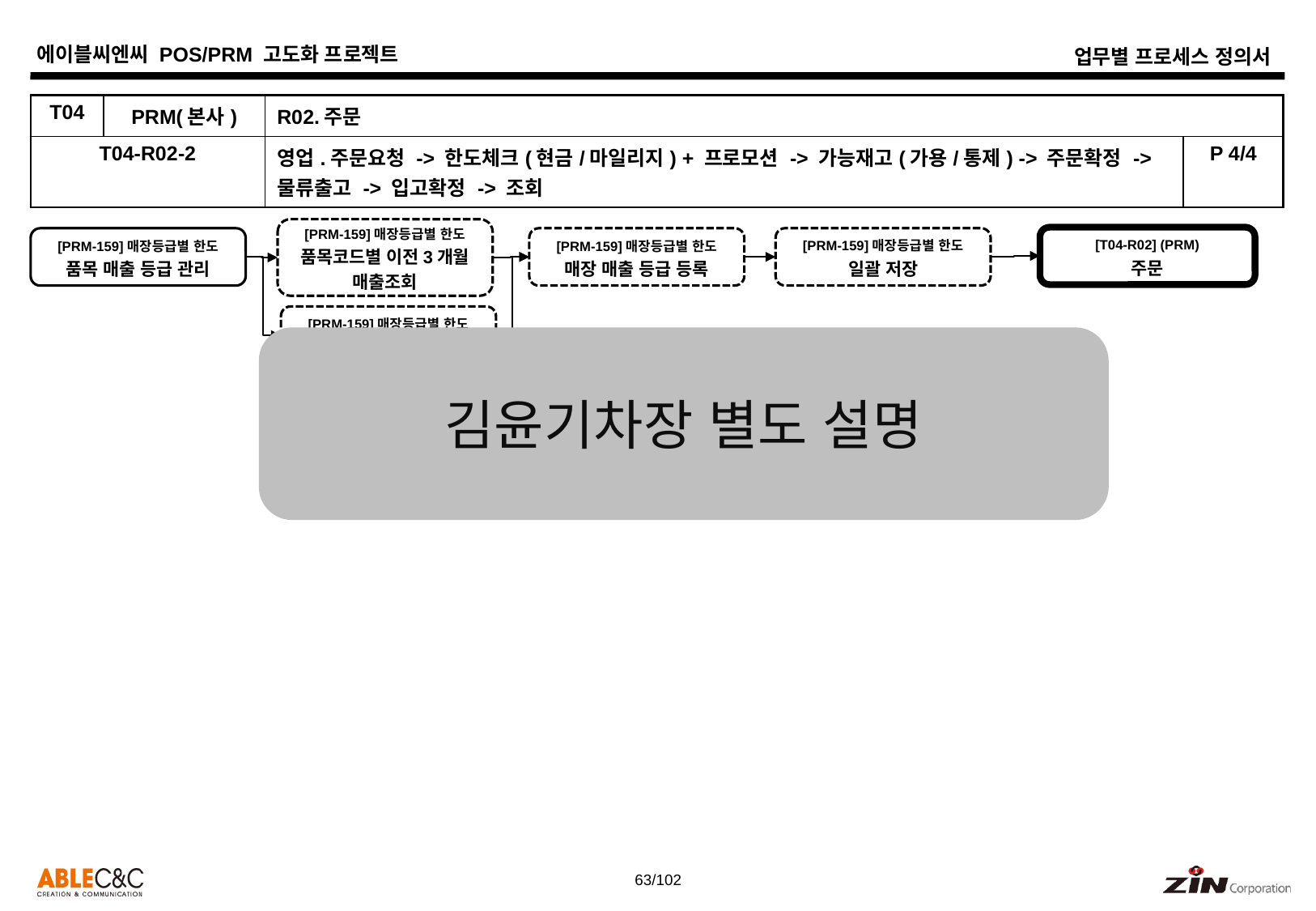

| T04 | PRM(본사) | R02.주문 |  |
| --- | --- | --- | --- |
| T04-R02-2 |  | 영업.주문요청 -> 한도체크(현금/마일리지) + 프로모션 -> 가능재고(가용/통제) -> 주문확정 -> 물류출고 -> 입고확정 -> 조회 | P 4/4 |
[PRM-159]매장등급별 한도
품목코드별 이전3개월 매출조회
[T04-R02] (PRM)
주문
[PRM-159]매장등급별 한도
일괄 저장
[PRM-159]매장등급별 한도
품목 매출 등급 관리
[PRM-159]매장등급별 한도
매장 매출 등급 등록
[PRM-159]매장등급별 한도
엑셀 업로드
김윤기차장 별도 설명
매장코드와 품목이 동시에 중복되면 업로드 불가